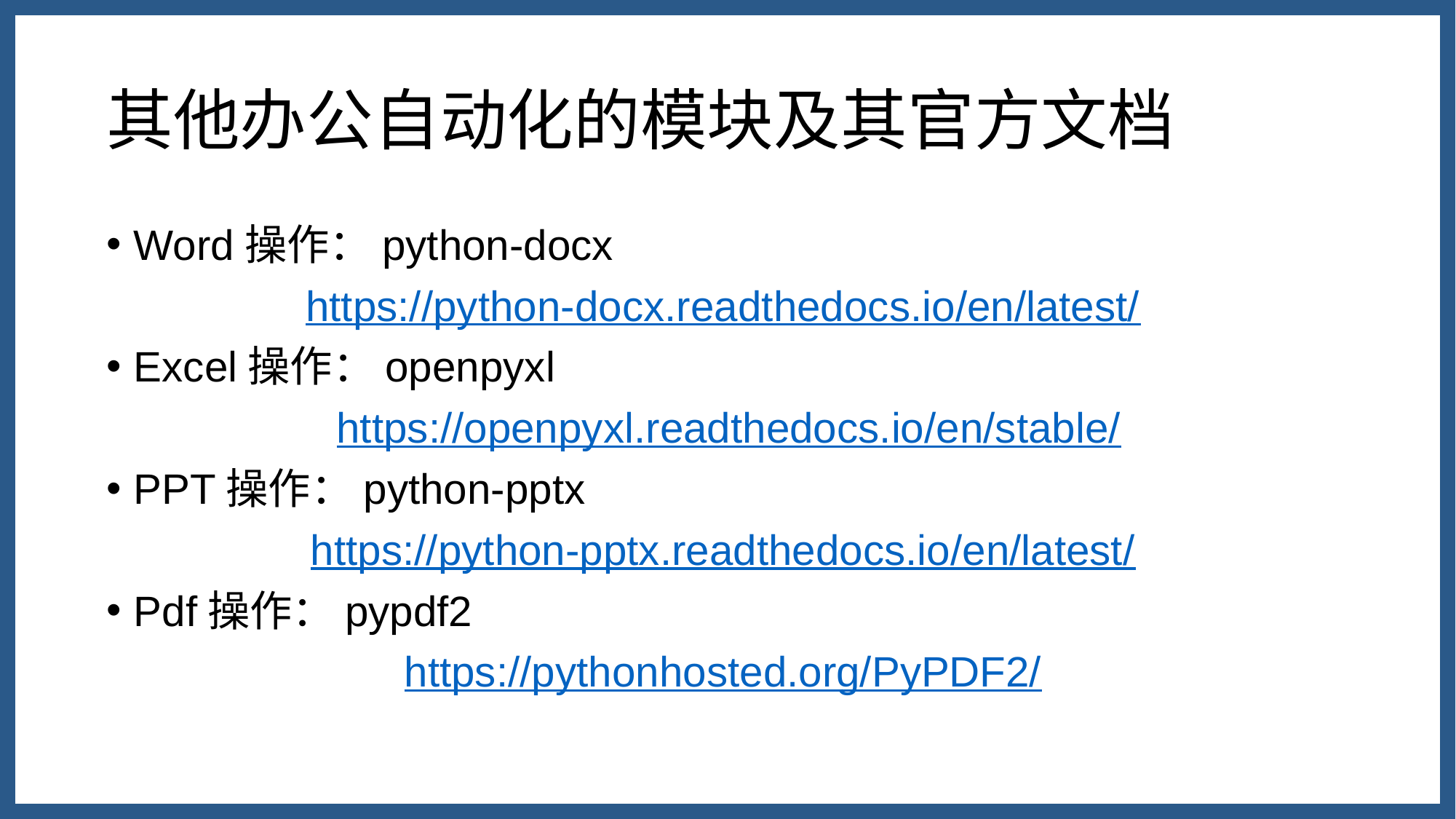

其他办公自动化的模块及其官方文档
Word操作：python-docx
https://python-docx.readthedocs.io/en/latest/
Excel操作：openpyxl
 https://openpyxl.readthedocs.io/en/stable/
PPT操作：python-pptx
https://python-pptx.readthedocs.io/en/latest/
Pdf操作：pypdf2
https://pythonhosted.org/PyPDF2/